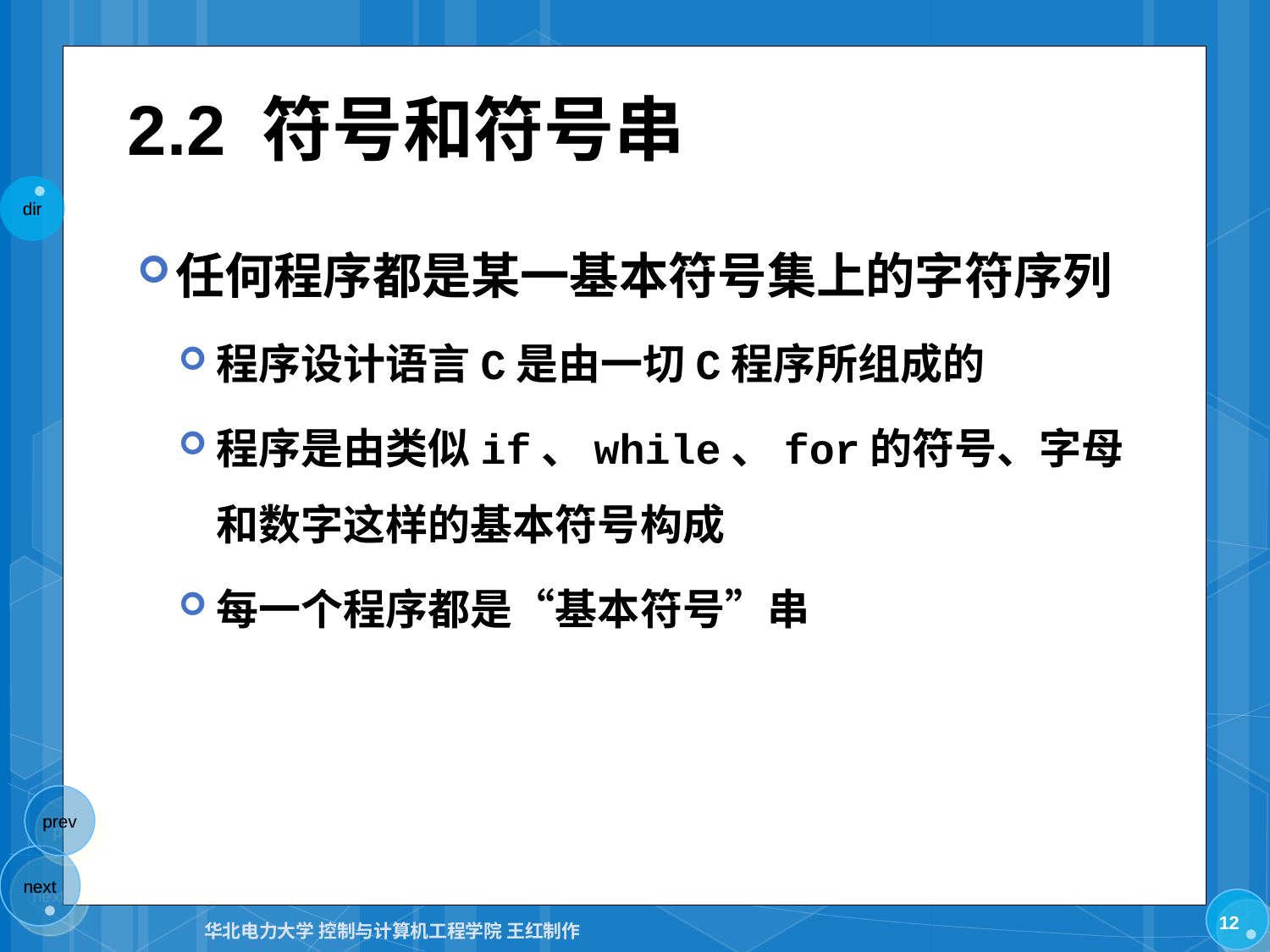

# 2.2 符号和符号串
任何程序都是某一基本符号集上的字符序列
程序设计语言C是由一切C程序所组成的
程序是由类似if、while、for的符号、字母和数字这样的基本符号构成
每一个程序都是“基本符号”串
12
华北电力大学 控制与计算机工程学院 王红制作